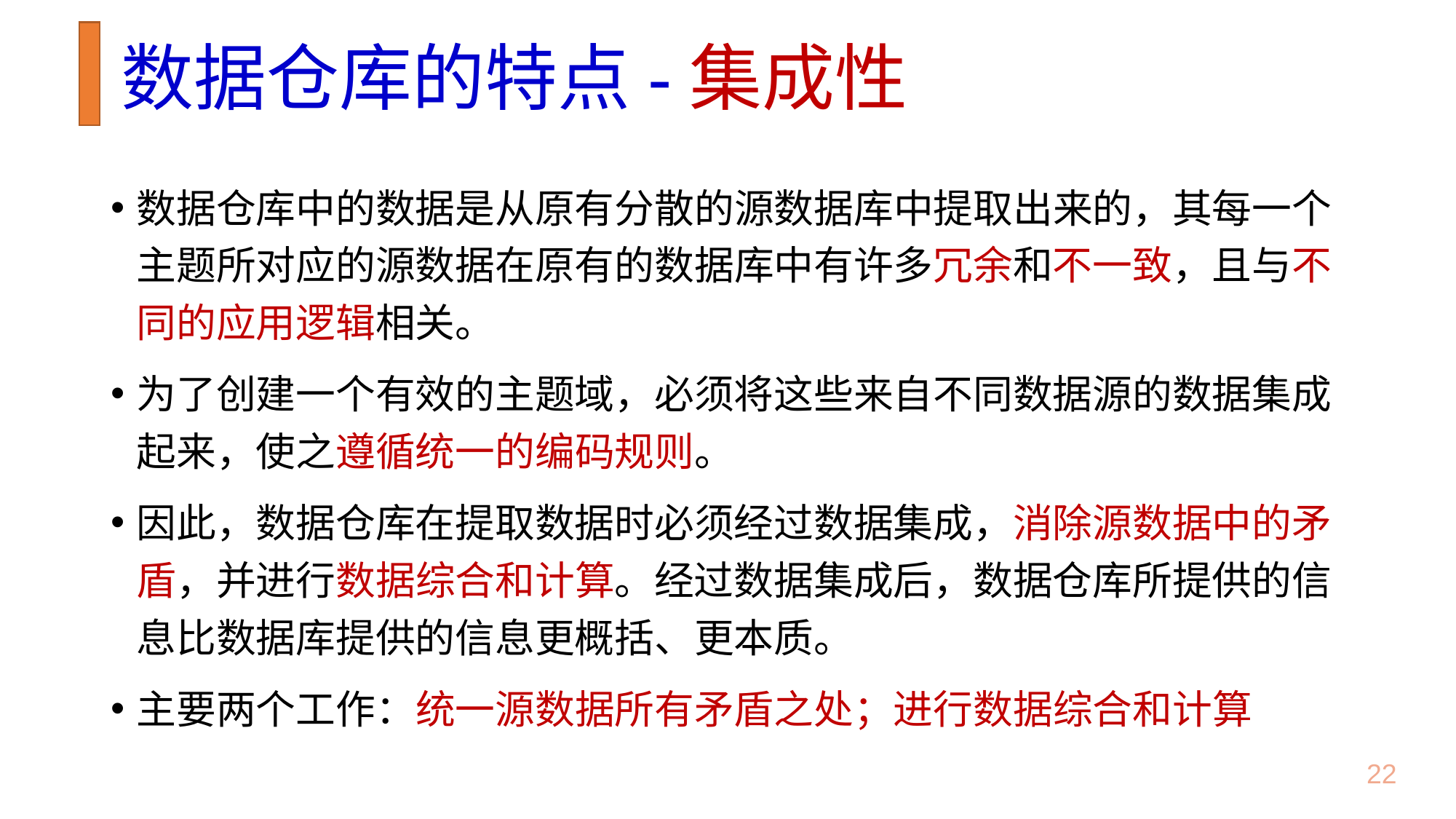

# 数据仓库的特点-集成性
数据仓库中的数据是从原有分散的源数据库中提取出来的，其每一个主题所对应的源数据在原有的数据库中有许多冗余和不一致，且与不同的应用逻辑相关。
为了创建一个有效的主题域，必须将这些来自不同数据源的数据集成起来，使之遵循统一的编码规则。
因此，数据仓库在提取数据时必须经过数据集成，消除源数据中的矛盾，并进行数据综合和计算。经过数据集成后，数据仓库所提供的信息比数据库提供的信息更概括、更本质。
主要两个工作：统一源数据所有矛盾之处；进行数据综合和计算
22